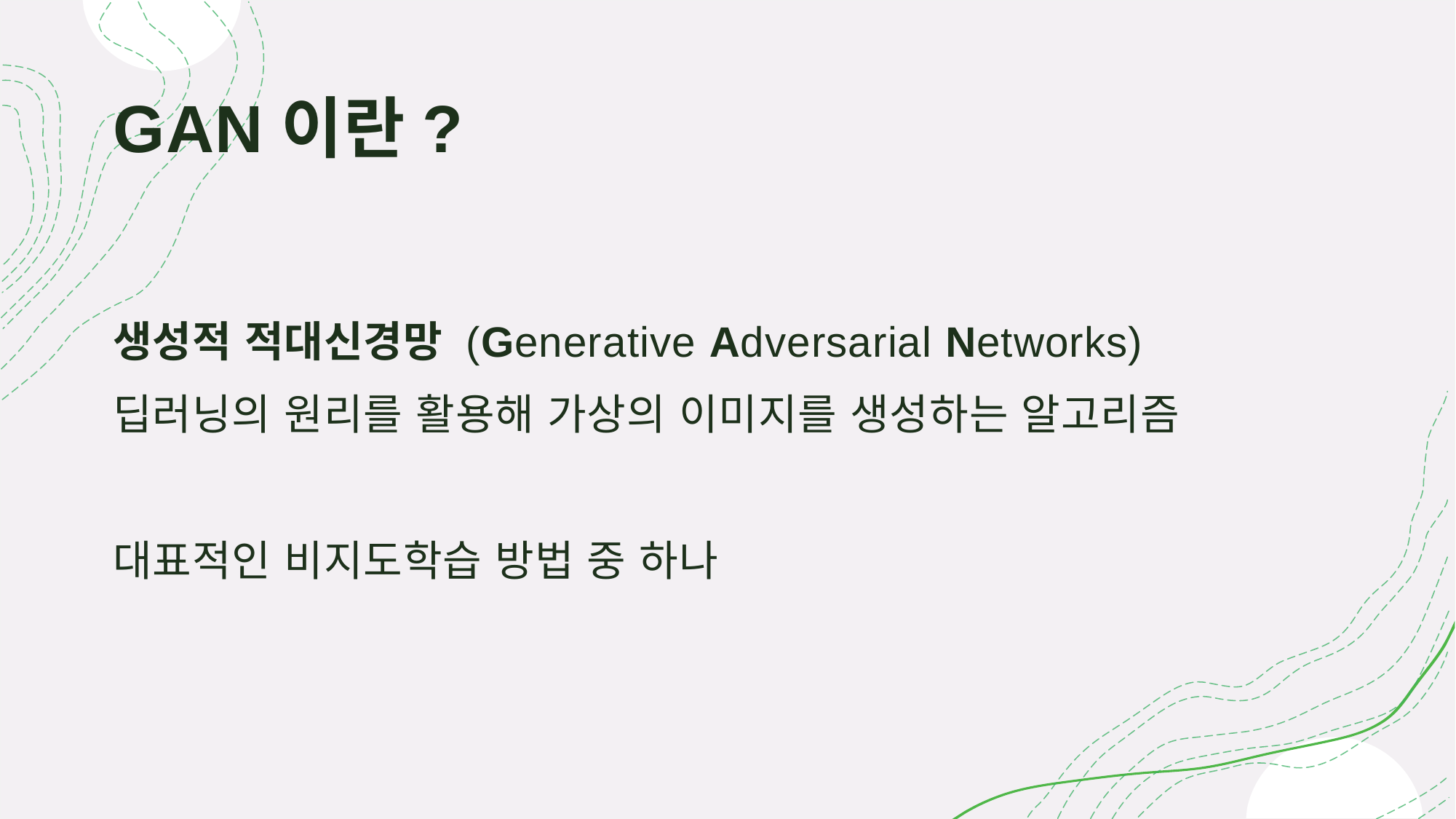

# GAN이란?
생성적 적대신경망 (Generative Adversarial Networks)
딥러닝의 원리를 활용해 가상의 이미지를 생성하는 알고리즘

대표적인 비지도학습 방법 중 하나